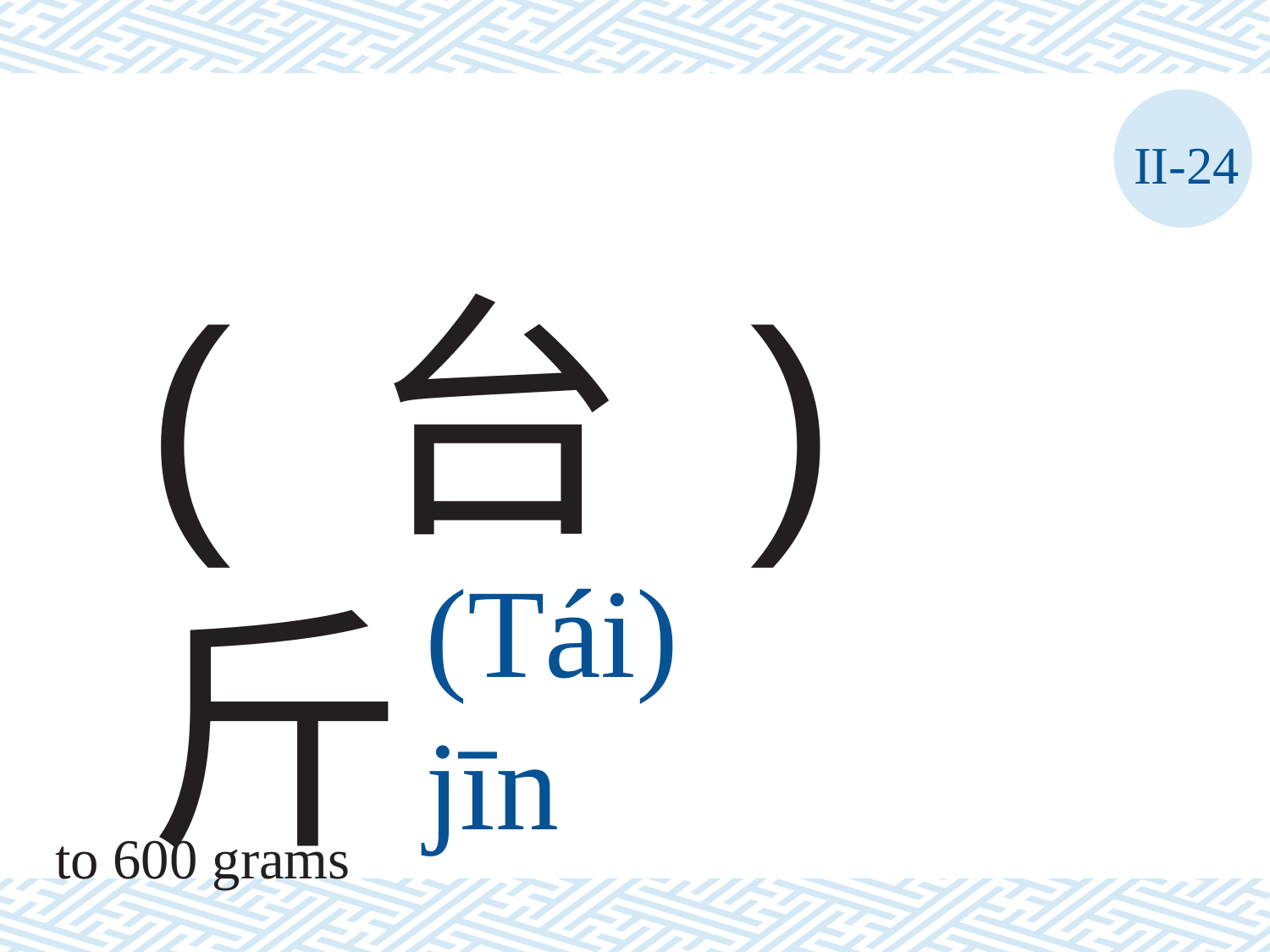

II-24
( 台 ) 斤
(Tái)	jīn
(M) catty, a unit of measure in Taiwan, equivalent
to 600 grams